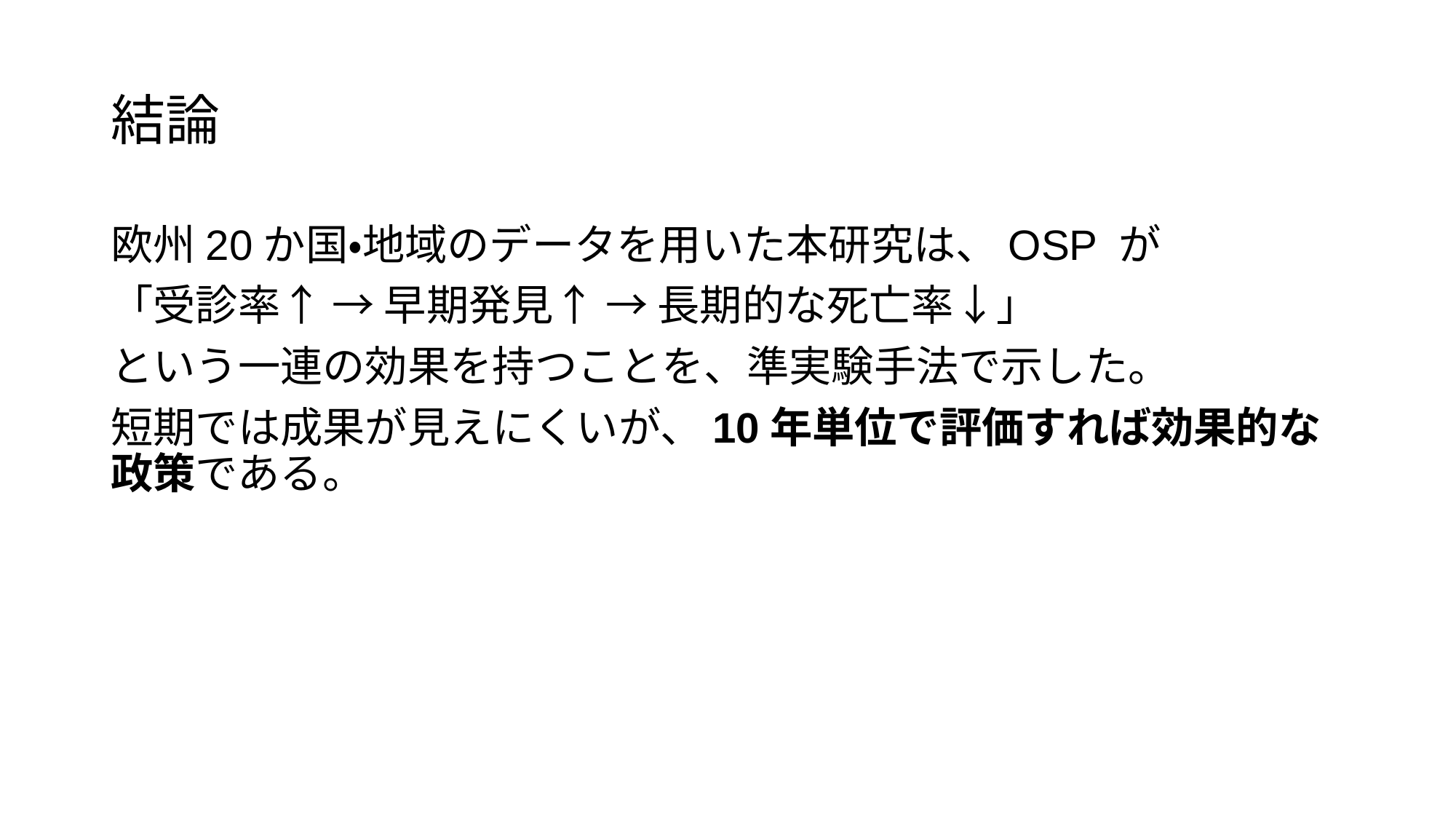

# 結論
欧州20か国・地域のデータを用いた本研究は、OSP が
「受診率↑ → 早期発見↑ → 長期的な死亡率↓」
という一連の効果を持つことを、準実験手法で示した。
短期では成果が見えにくいが、10年単位で評価すれば効果的な政策である。